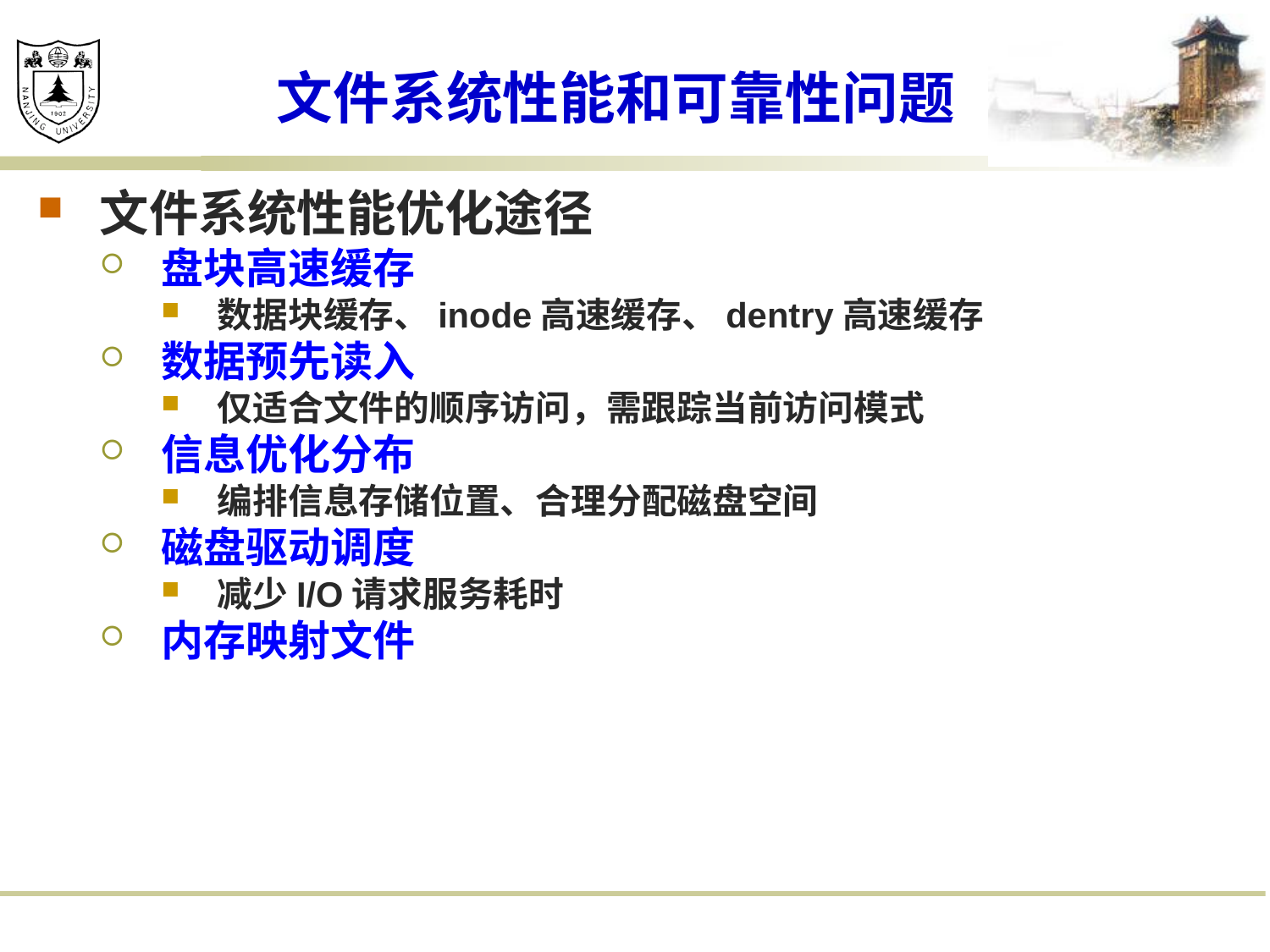

# 文件系统性能和可靠性问题
文件系统性能优化途径
盘块高速缓存
数据块缓存、inode高速缓存、dentry高速缓存
数据预先读入
仅适合文件的顺序访问，需跟踪当前访问模式
信息优化分布
编排信息存储位置、合理分配磁盘空间
磁盘驱动调度
减少I/O请求服务耗时
内存映射文件

104